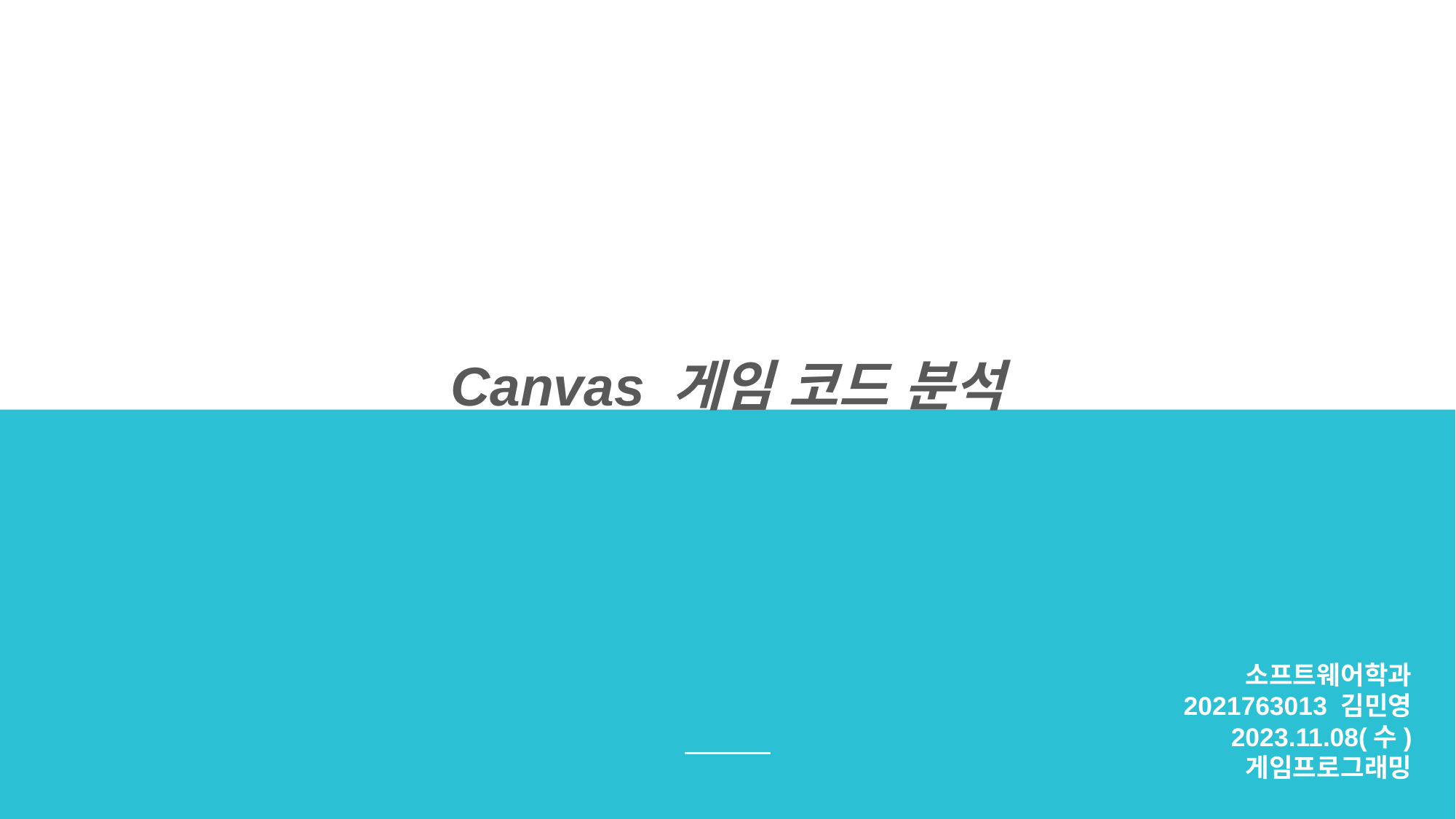

Canvas 게임 코드 분석

소프트웨어학과
2021763013 김민영
2023.11.08(수)
게임프로그래밍